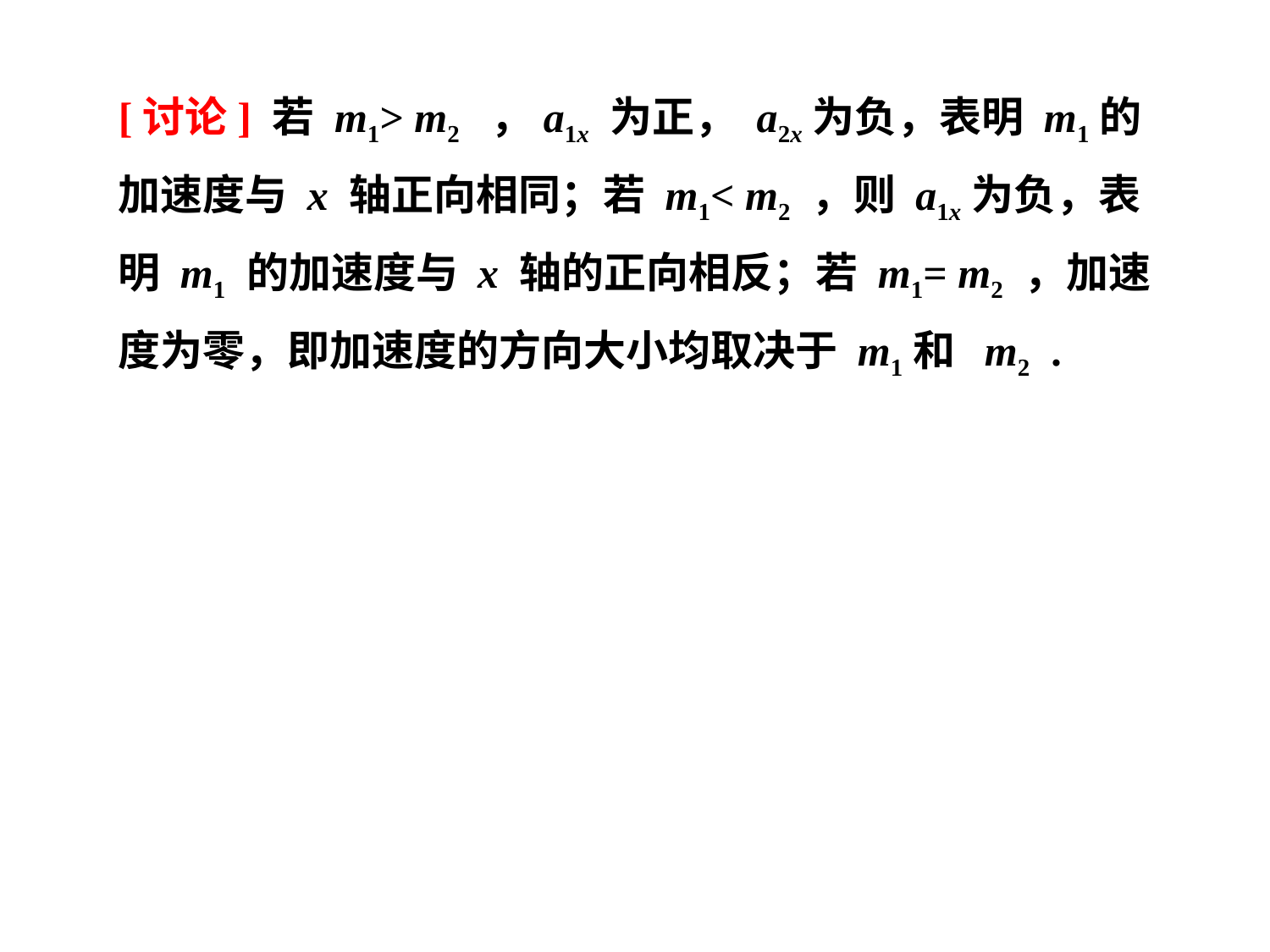

[讨论] 若 m1> m2  ，a1x 为正， a2x为负，表明 m1的加速度与 x 轴正向相同；若 m1< m2 ，则 a1x为负，表明 m1 的加速度与 x 轴的正向相反；若 m1= m2 ，加速度为零，即加速度的方向大小均取决于 m1和  m2  .